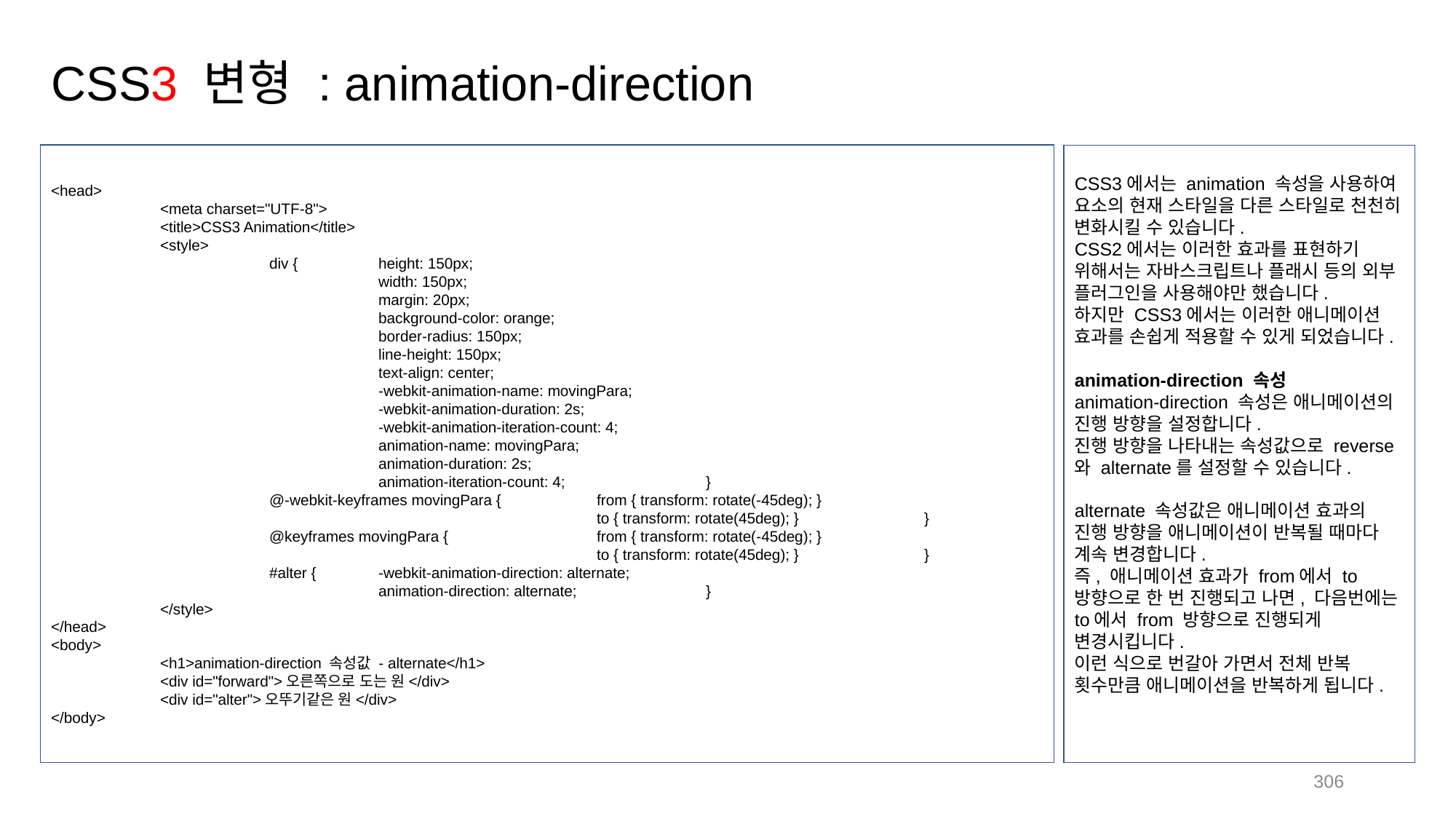

# CSS3 변형 : animation-direction
<head>
	<meta charset="UTF-8">
	<title>CSS3 Animation</title>
	<style>
		div {	height: 150px;
			width: 150px;
			margin: 20px;
			background-color: orange;
			border-radius: 150px;
			line-height: 150px;
			text-align: center;
			-webkit-animation-name: movingPara;
			-webkit-animation-duration: 2s;
			-webkit-animation-iteration-count: 4;
			animation-name: movingPara;
			animation-duration: 2s;
			animation-iteration-count: 4;		}
		@-webkit-keyframes movingPara {	from { transform: rotate(-45deg); }
					to { transform: rotate(45deg); }		}
		@keyframes movingPara {		from { transform: rotate(-45deg); }
					to { transform: rotate(45deg); }		}
		#alter {	-webkit-animation-direction: alternate;
			animation-direction: alternate;		}
	</style>
</head>
<body>
	<h1>animation-direction 속성값 - alternate</h1>
	<div id="forward">오른쪽으로 도는 원</div>
	<div id="alter">오뚜기같은 원</div>
</body>

CSS3에서는 animation 속성을 사용하여 요소의 현재 스타일을 다른 스타일로 천천히 변화시킬 수 있습니다.
CSS2에서는 이러한 효과를 표현하기 위해서는 자바스크립트나 플래시 등의 외부 플러그인을 사용해야만 했습니다.
하지만 CSS3에서는 이러한 애니메이션 효과를 손쉽게 적용할 수 있게 되었습니다.

animation-direction 속성
animation-direction 속성은 애니메이션의 진행 방향을 설정합니다.
진행 방향을 나타내는 속성값으로 reverse와 alternate를 설정할 수 있습니다.

alternate 속성값은 애니메이션 효과의 진행 방향을 애니메이션이 반복될 때마다 계속 변경합니다.
즉, 애니메이션 효과가 from에서 to 방향으로 한 번 진행되고 나면, 다음번에는 to에서 from 방향으로 진행되게 변경시킵니다.
이런 식으로 번갈아 가면서 전체 반복 횟수만큼 애니메이션을 반복하게 됩니다.
306